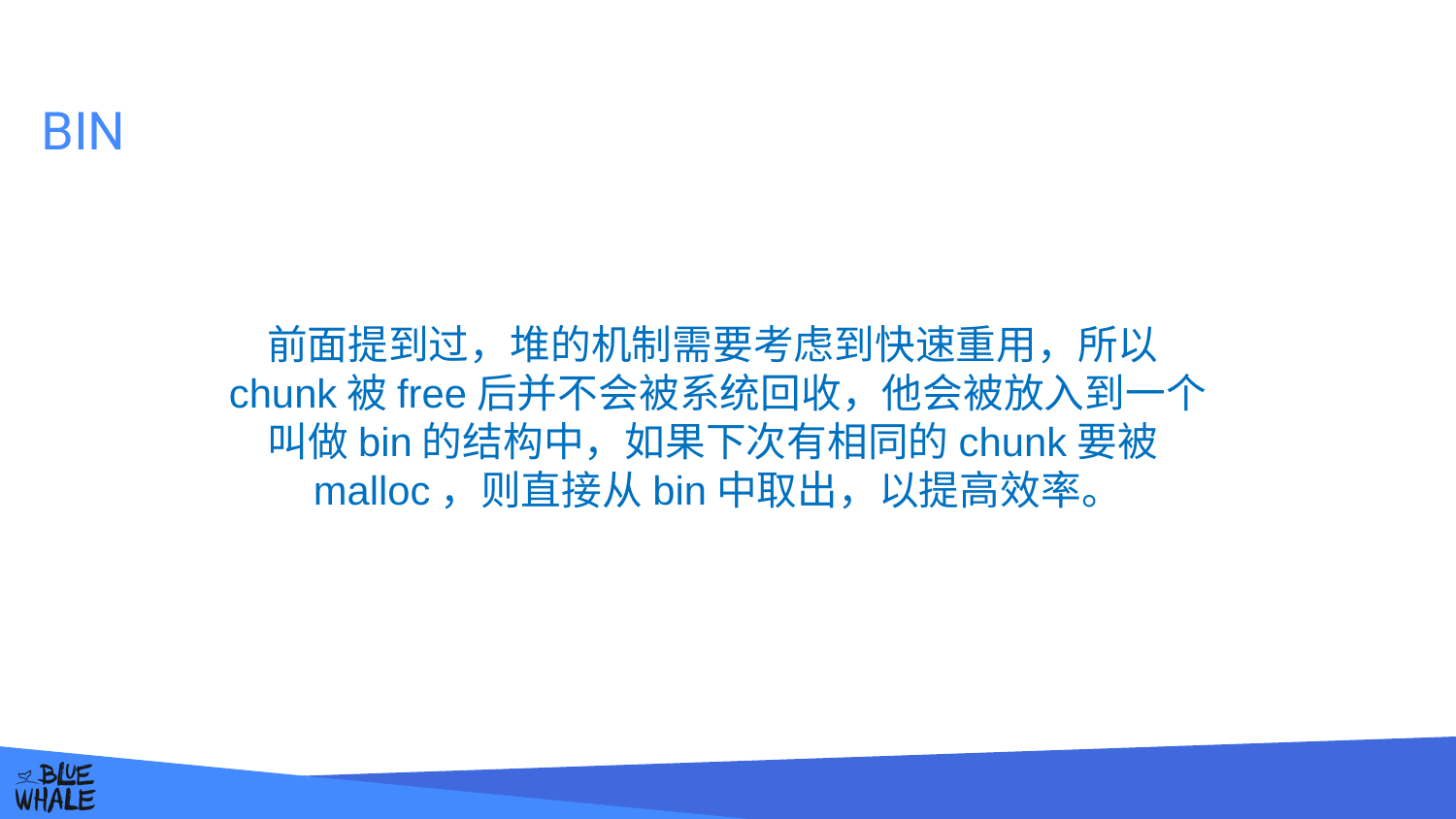

# BIN
前面提到过，堆的机制需要考虑到快速重用，所以chunk被free后并不会被系统回收，他会被放入到一个叫做bin的结构中，如果下次有相同的chunk要被malloc，则直接从bin中取出，以提高效率。